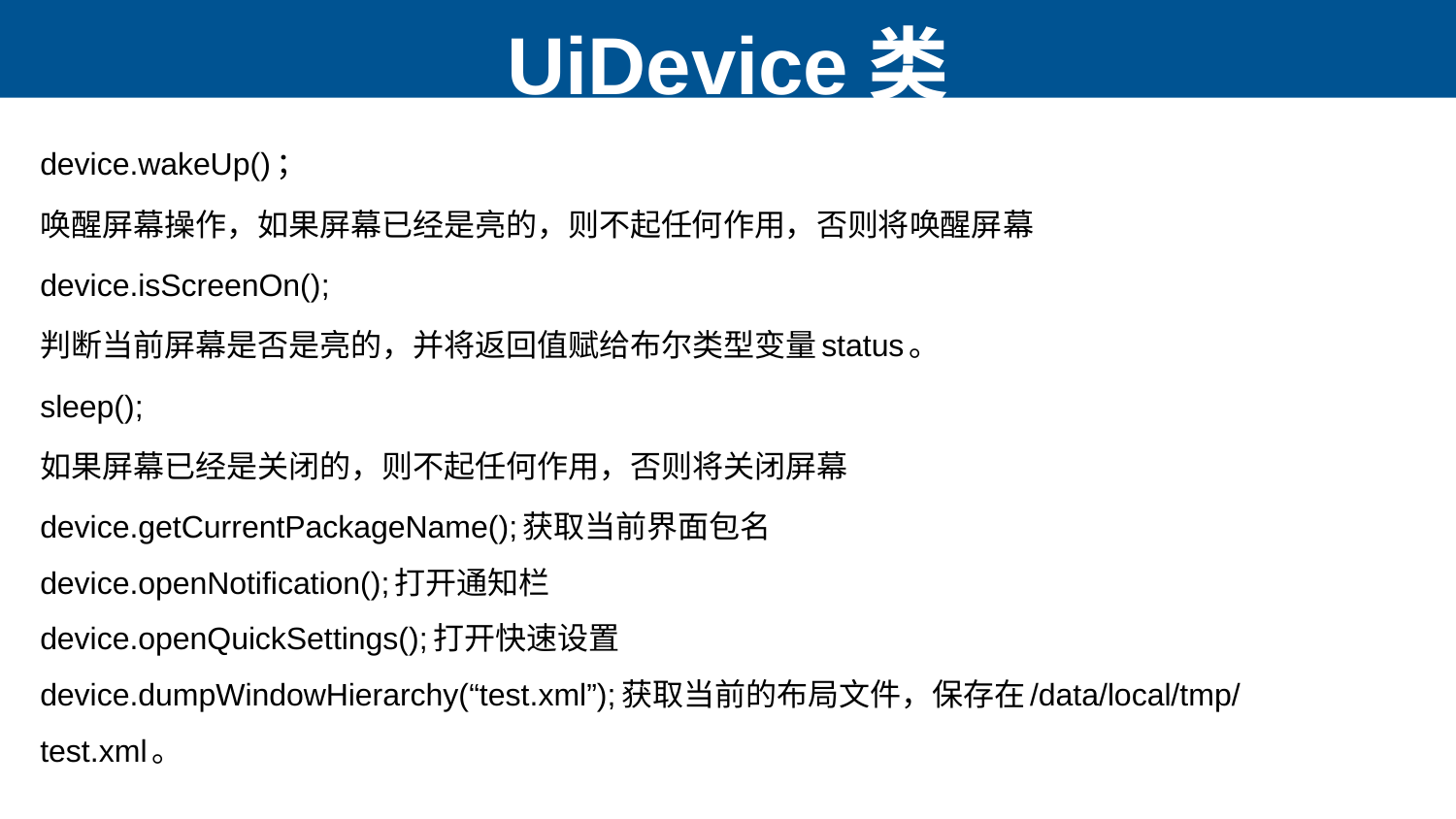

# UiDevice类
device.wakeUp()；
唤醒屏幕操作，如果屏幕已经是亮的，则不起任何作用，否则将唤醒屏幕
device.isScreenOn();
判断当前屏幕是否是亮的，并将返回值赋给布尔类型变量status。
sleep();
如果屏幕已经是关闭的，则不起任何作用，否则将关闭屏幕
device.getCurrentPackageName();获取当前界面包名
device.openNotification();打开通知栏
device.openQuickSettings();打开快速设置
device.dumpWindowHierarchy(“test.xml”);获取当前的布局文件，保存在/data/local/tmp/test.xml。